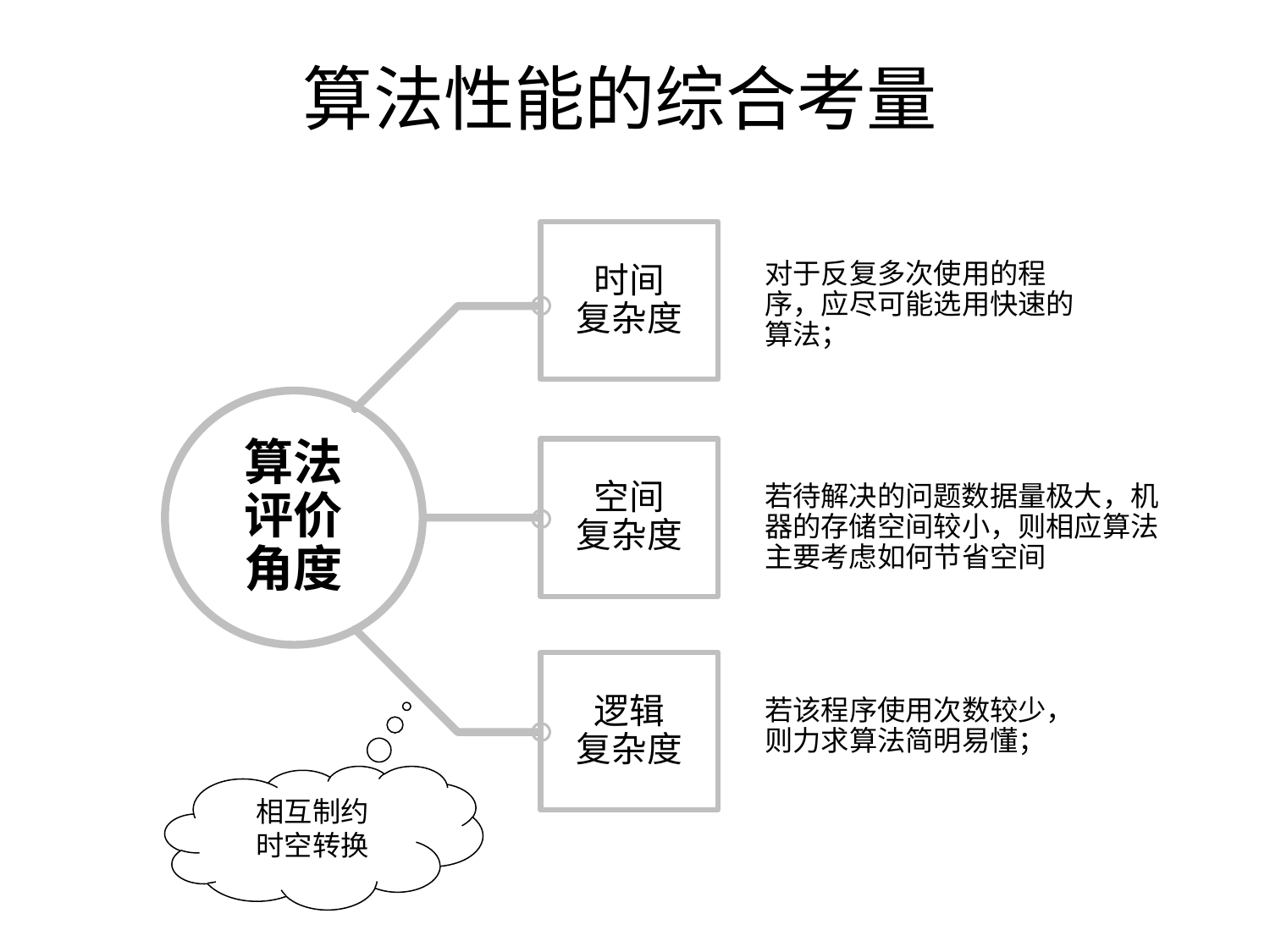

# 算法性能的综合考量
时间
复杂度
对于反复多次使用的程序，应尽可能选用快速的算法；

算法
评价
角度
空间
复杂度
若待解决的问题数据量极大，机器的存储空间较小，则相应算法主要考虑如何节省空间

逻辑
复杂度
若该程序使用次数较少，则力求算法简明易懂；

相互制约
时空转换
93